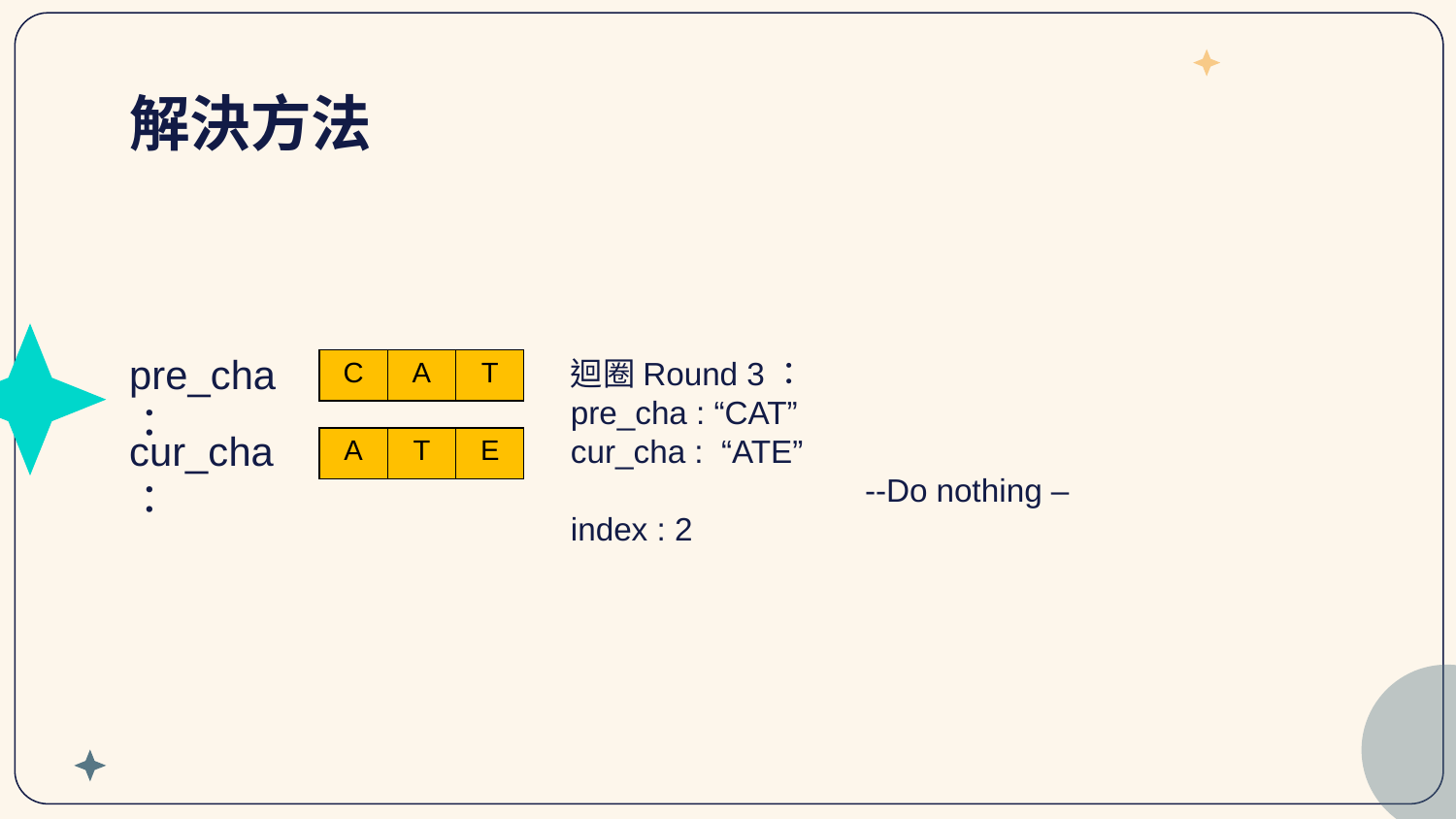

# 解決方法
pre_cha：
迴圈Round 3：
pre_cha : “CAT”
cur_cha :  “ATE”
--Do nothing –
index : 2
| C | A | T |
| --- | --- | --- |
cur_cha：
| A | T | E |
| --- | --- | --- |